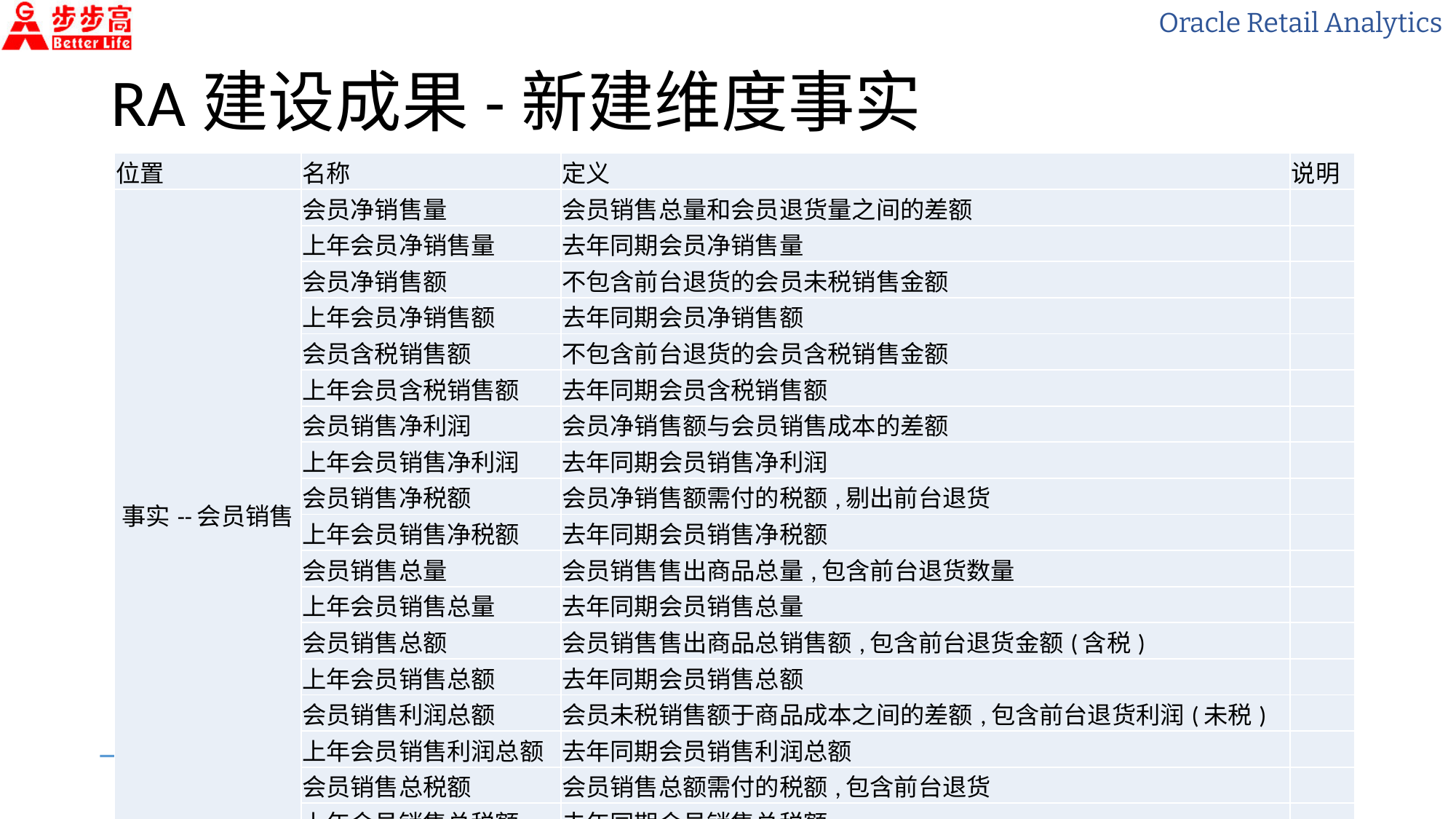

# RA建设成果-新建维度事实
| 位置 | 名称 | 定义 | 说明 |
| --- | --- | --- | --- |
| 事实--会员销售 | 会员净销售量 | 会员销售总量和会员退货量之间的差额 |  |
|  | 上年会员净销售量 | 去年同期会员净销售量 |  |
|  | 会员净销售额 | 不包含前台退货的会员未税销售金额 |  |
|  | 上年会员净销售额 | 去年同期会员净销售额 |  |
|  | 会员含税销售额 | 不包含前台退货的会员含税销售金额 |  |
|  | 上年会员含税销售额 | 去年同期会员含税销售额 |  |
|  | 会员销售净利润 | 会员净销售额与会员销售成本的差额 |  |
|  | 上年会员销售净利润 | 去年同期会员销售净利润 |  |
|  | 会员销售净税额 | 会员净销售额需付的税额,剔出前台退货 |  |
|  | 上年会员销售净税额 | 去年同期会员销售净税额 |  |
|  | 会员销售总量 | 会员销售售出商品总量,包含前台退货数量 |  |
|  | 上年会员销售总量 | 去年同期会员销售总量 |  |
|  | 会员销售总额 | 会员销售售出商品总销售额,包含前台退货金额(含税) |  |
|  | 上年会员销售总额 | 去年同期会员销售总额 |  |
|  | 会员销售利润总额 | 会员未税销售额于商品成本之间的差额,包含前台退货利润(未税) |  |
|  | 上年会员销售利润总额 | 去年同期会员销售利润总额 |  |
|  | 会员销售总税额 | 会员销售总额需付的税额,包含前台退货 |  |
|  | 上年会员销售总税额 | 去年同期会员销售总税额 |  |